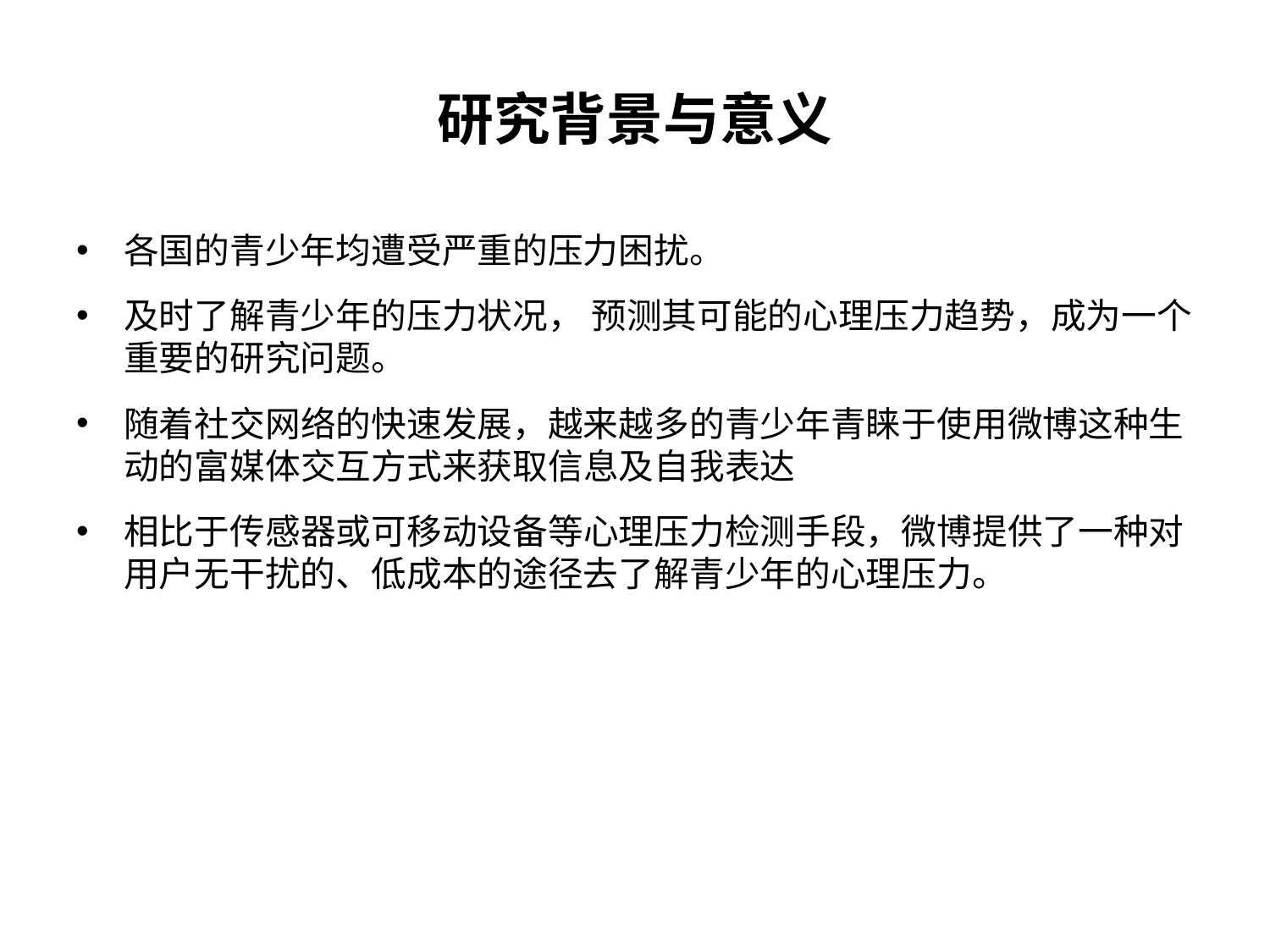

# 研究背景与意义
各国的青少年均遭受严重的压力困扰。
及时了解青少年的压力状况， 预测其可能的心理压力趋势，成为一个重要的研究问题。
随着社交网络的快速发展，越来越多的青少年青睐于使用微博这种生动的富媒体交互方式来获取信息及自我表达
相比于传感器或可移动设备等心理压力检测手段，微博提供了一种对用户无干扰的、低成本的途径去了解青少年的心理压力。